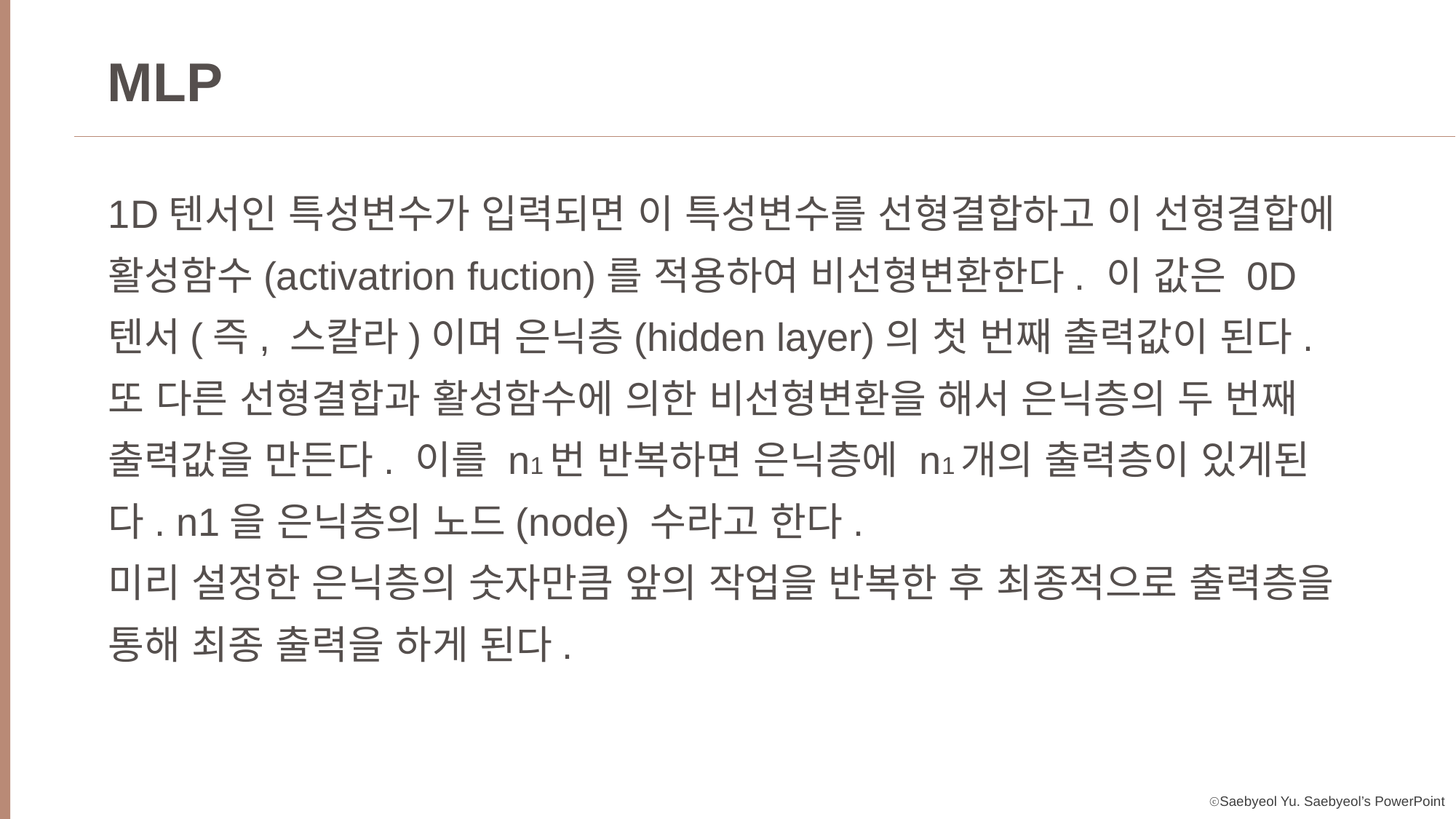

MLP
1D텐서인 특성변수가 입력되면 이 특성변수를 선형결합하고 이 선형결합에 활성함수(activatrion fuction)를 적용하여 비선형변환한다. 이 값은 0D텐서(즉, 스칼라)이며 은닉층(hidden layer)의 첫 번째 출력값이 된다.
또 다른 선형결합과 활성함수에 의한 비선형변환을 해서 은닉층의 두 번째 출력값을 만든다. 이를 n1번 반복하면 은닉층에 n1개의 출력층이 있게된다. n1을 은닉층의 노드(node) 수라고 한다.
미리 설정한 은닉층의 숫자만큼 앞의 작업을 반복한 후 최종적으로 출력층을 통해 최종 출력을 하게 된다.